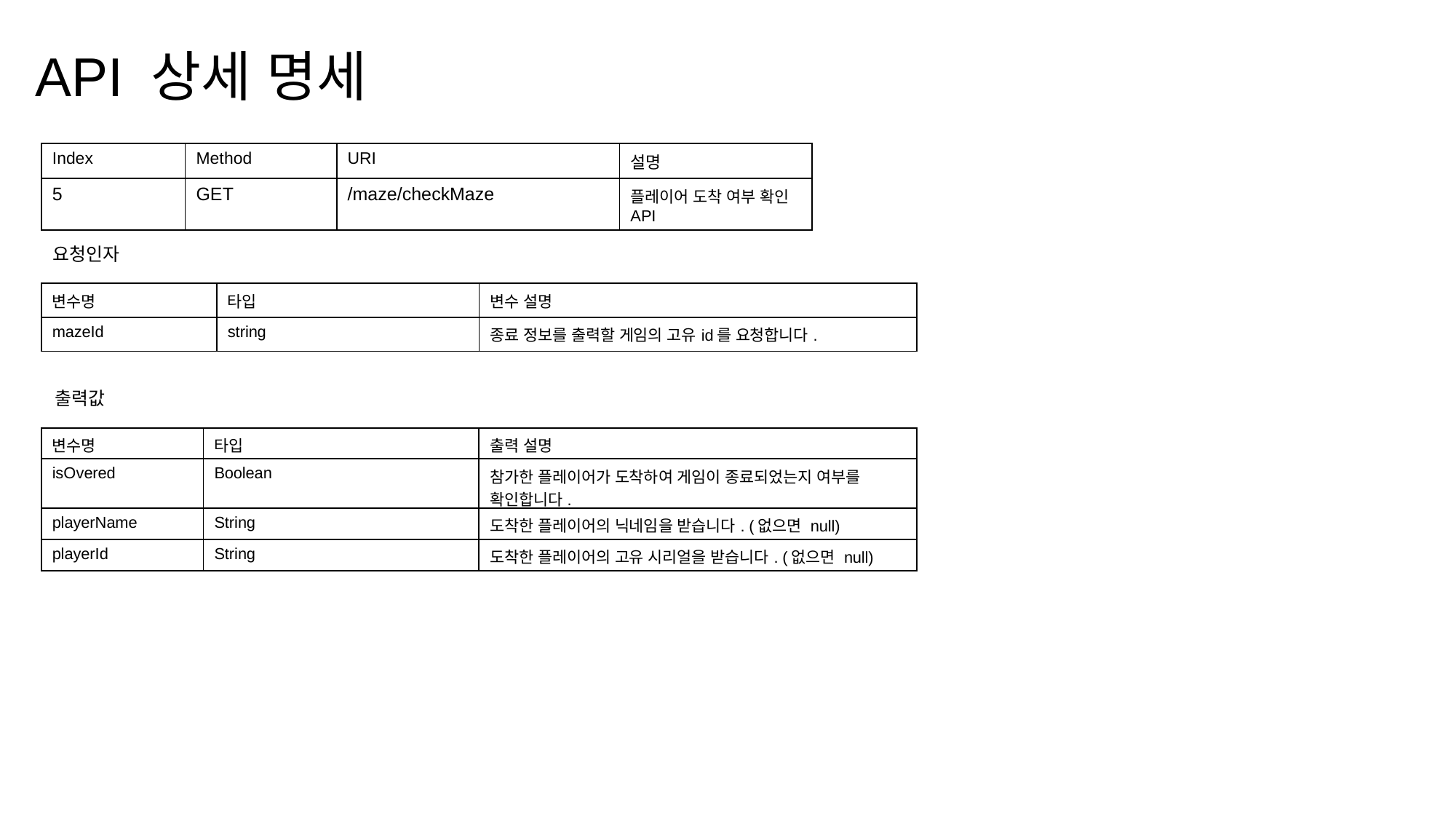

# API 상세 명세
| Index | Method | URI | 설명 |
| --- | --- | --- | --- |
| 5 | GET | /maze/checkMaze | 플레이어 도착 여부 확인 API |
요청인자
| 변수명 | 타입 | 변수 설명 |
| --- | --- | --- |
| mazeId | string | 종료 정보를 출력할 게임의 고유id를 요청합니다. |
출력값
| 변수명 | 타입 | 출력 설명 |
| --- | --- | --- |
| isOvered | Boolean | 참가한 플레이어가 도착하여 게임이 종료되었는지 여부를 확인합니다. |
| playerName | String | 도착한 플레이어의 닉네임을 받습니다. (없으면 null) |
| playerId | String | 도착한 플레이어의 고유 시리얼을 받습니다. (없으면 null) |